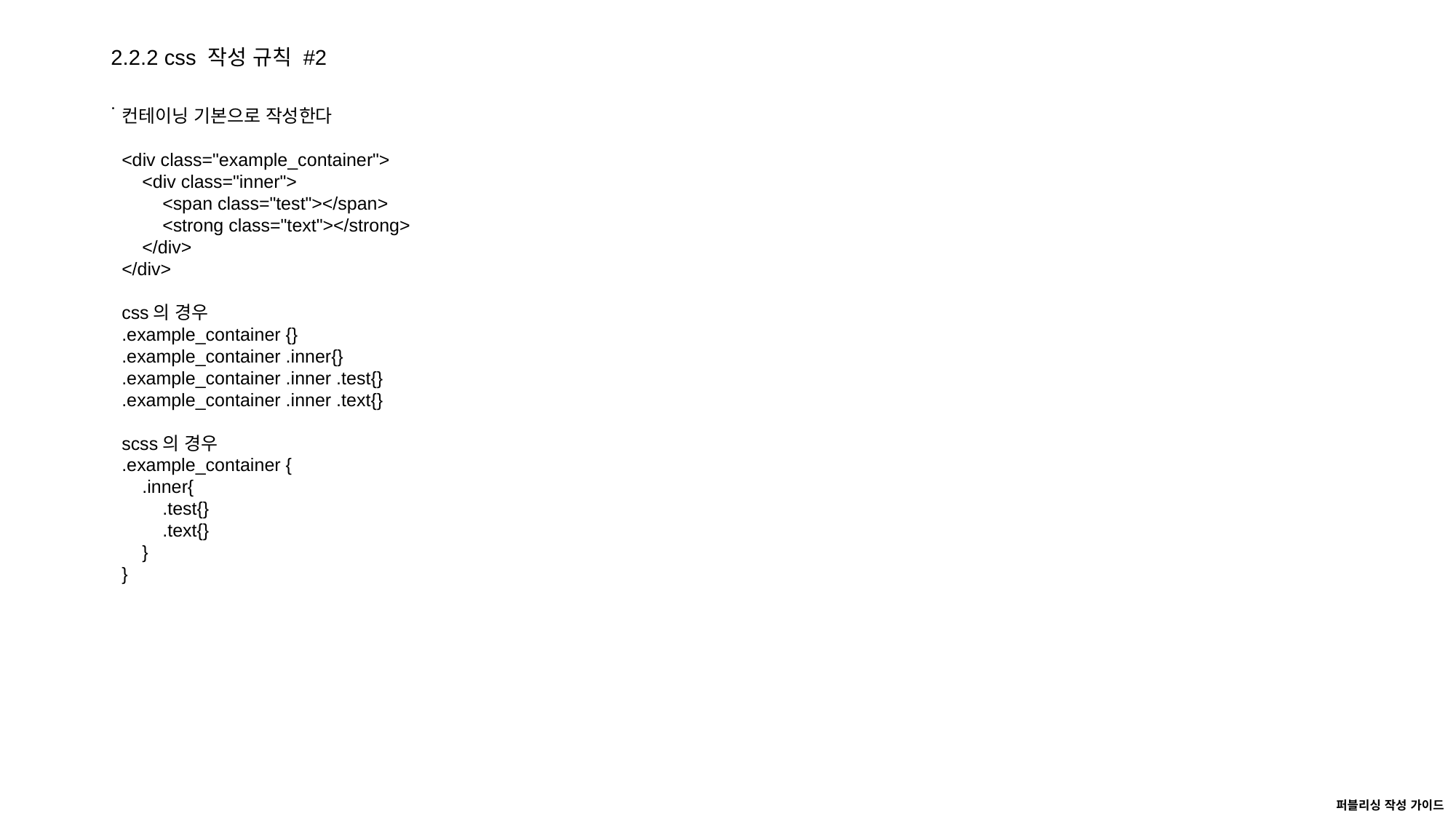

# 2.2.2 css 작성 규칙 #2
컨테이닝 기본으로 작성한다

<div class="example_container">
    <div class="inner">
        <span class="test"></span>
        <strong class="text"></strong>
    </div>
</div>

css의 경우
.example_container {}
.example_container .inner{}
.example_container .inner .test{}
.example_container .inner .text{}

scss의 경우
.example_container {
    .inner{
        .test{}
        .text{}
    }
}